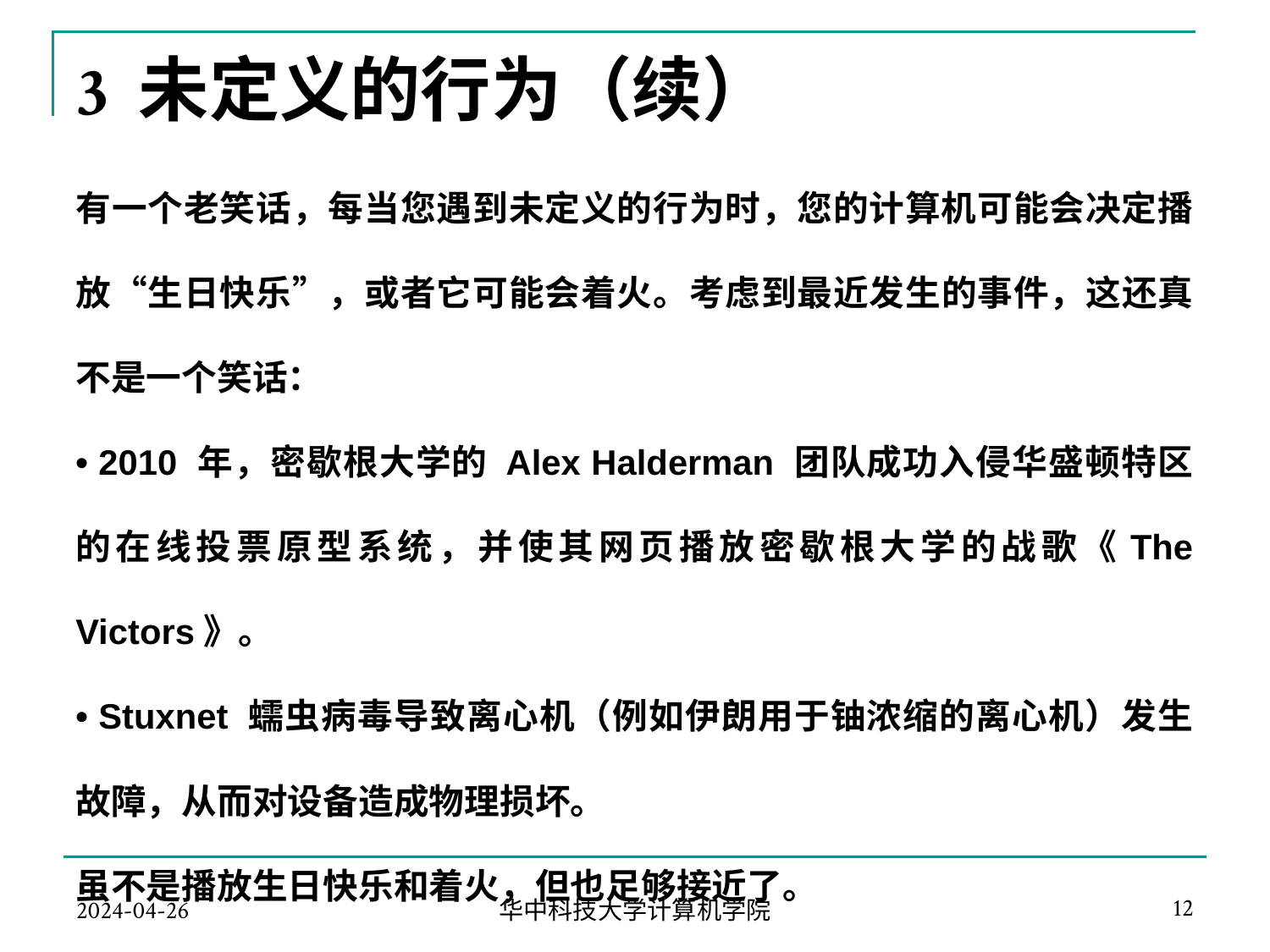

# 3 未定义的行为（续）
有一个老笑话，每当您遇到未定义的行为时，您的计算机可能会决定播放“生日快乐”，或者它可能会着火。考虑到最近发生的事件，这还真不是一个笑话：
• 2010 年，密歇根大学的 Alex Halderman 团队成功入侵华盛顿特区的在线投票原型系统，并使其网页播放密歇根大学的战歌《The Victors》。
• Stuxnet 蠕虫病毒导致离心机（例如伊朗用于铀浓缩的离心机）发生故障，从而对设备造成物理损坏。
虽不是播放生日快乐和着火，但也足够接近了。
2024-04-26
12
华中科技大学计算机学院